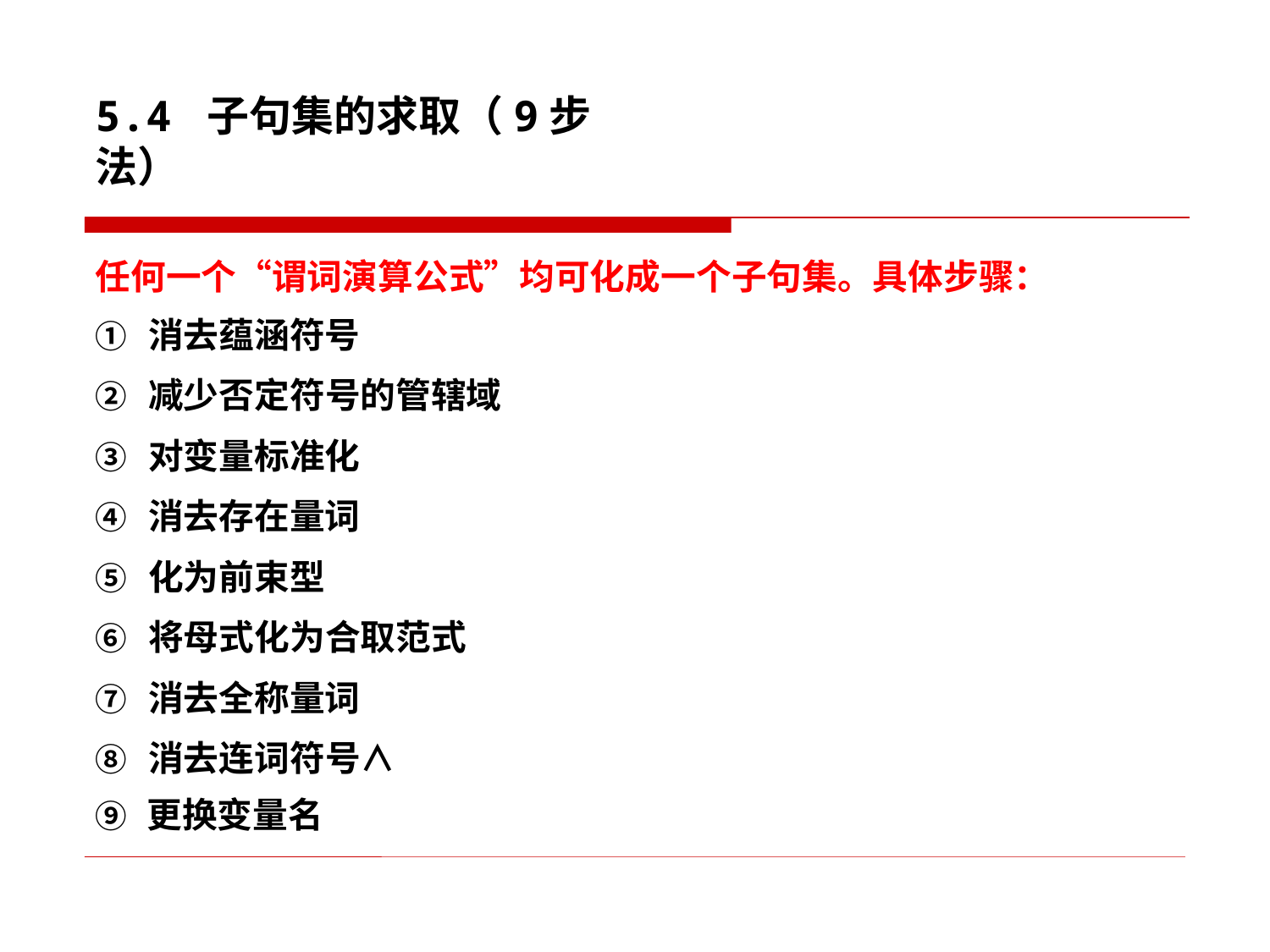

# 5.4 子句集的求取（9步法）
任何一个“谓词演算公式”均可化成一个子句集。具体步骤：
① 消去蕴涵符号
② 减少否定符号的管辖域
③ 对变量标准化
④ 消去存在量词
⑤ 化为前束型
⑥ 将母式化为合取范式
⑦ 消去全称量词
⑧ 消去连词符号∧
⑨ 更换变量名